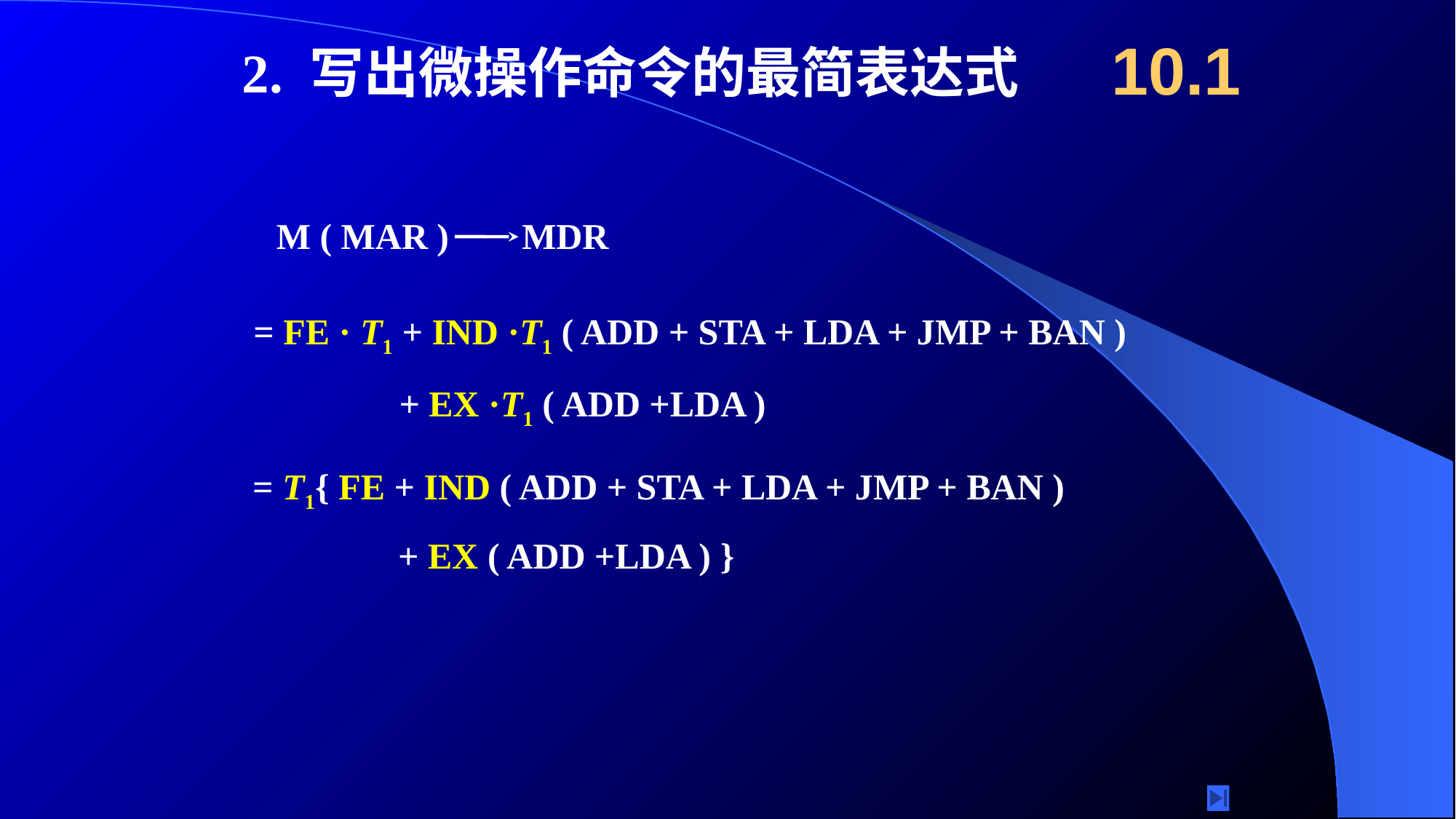

10.1
2. 写出微操作命令的最简表达式
M ( MAR )        MDR

= FE · T1 + IND ·T1 ( ADD + STA + LDA + JMP + BAN )
                + EX ·T1 ( ADD +LDA )
= T1{ FE + IND ( ADD + STA + LDA + JMP + BAN )
                + EX ( ADD +LDA ) }